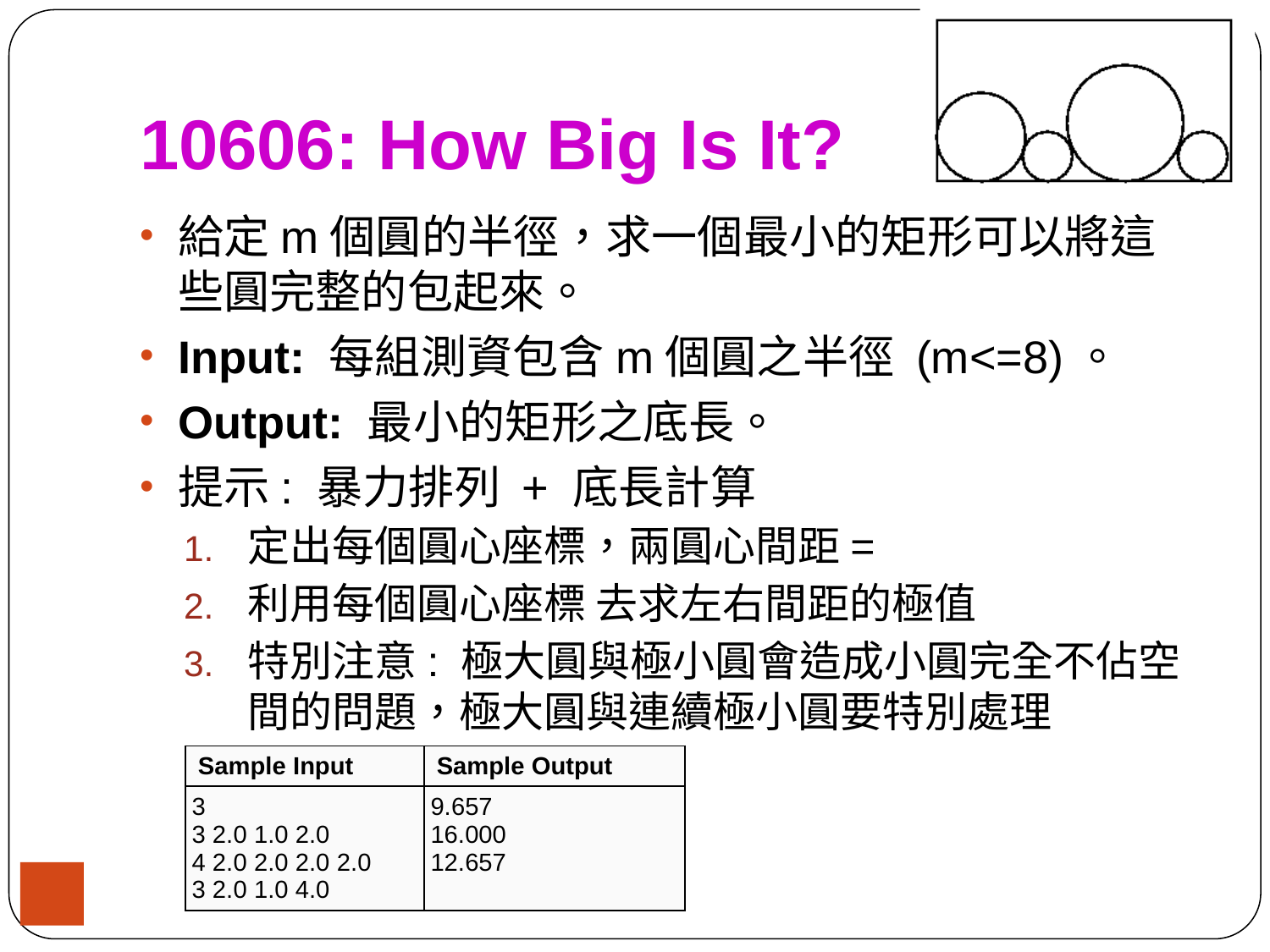

# 10606: How Big Is It?
給定m個圓的半徑，求一個最小的矩形可以將這些圓完整的包起來。
Input: 每組測資包含m個圓之半徑 (m<=8)。
Output: 最小的矩形之底長。
提示: 暴力排列 + 底長計算
定出每個圓心座標，兩圓心間距=
利用每個圓心座標 去求左右間距的極值
特別注意: 極大圓與極小圓會造成小圓完全不佔空間的問題，極大圓與連續極小圓要特別處理
| Sample Input | Sample Output |
| --- | --- |
| 3 3 2.0 1.0 2.0 4 2.0 2.0 2.0 2.0 3 2.0 1.0 4.0 | 9.657 16.000 12.657 |